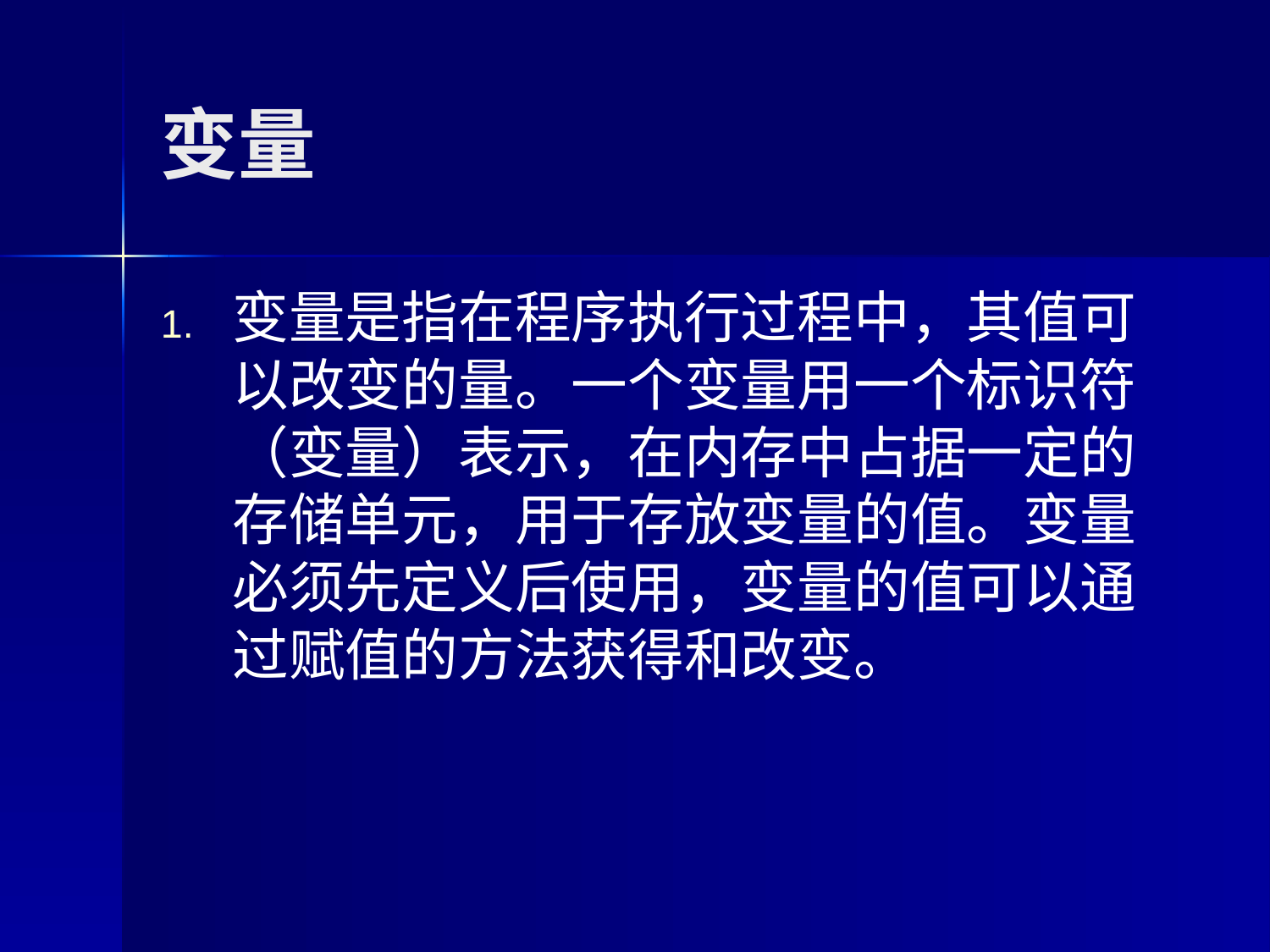

# 变量
变量是指在程序执行过程中，其值可以改变的量。一个变量用一个标识符（变量）表示，在内存中占据一定的存储单元，用于存放变量的值。变量必须先定义后使用，变量的值可以通过赋值的方法获得和改变。